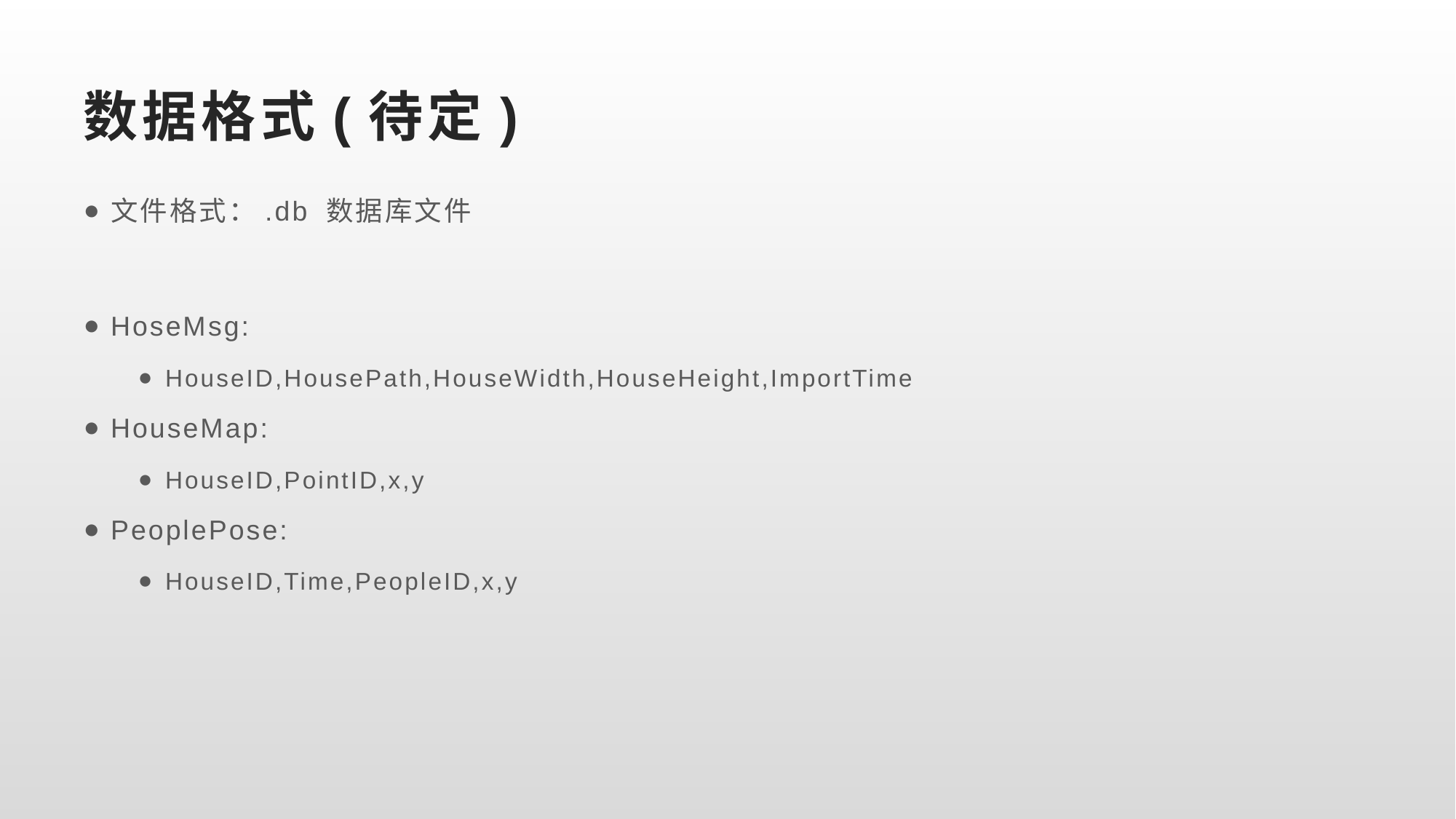

# 数据格式(待定)
文件格式：.db 数据库文件

HoseMsg:
HouseID,HousePath,HouseWidth,HouseHeight,ImportTime
HouseMap:
HouseID,PointID,x,y
PeoplePose:
HouseID,Time,PeopleID,x,y